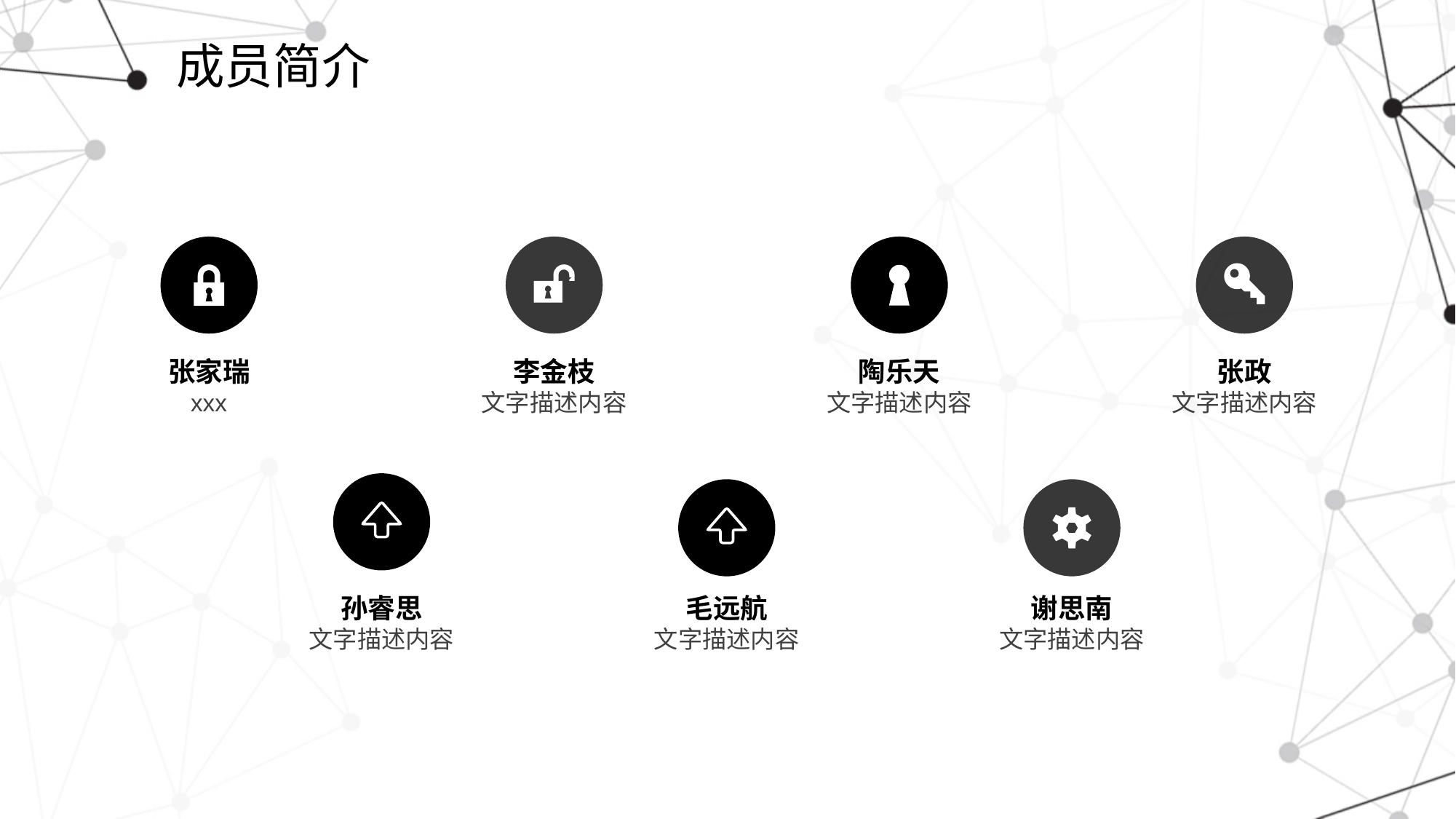

# 成员简介

张家瑞
李金枝
陶乐天
张政
xxx
文字描述内容
文字描述内容
文字描述内容

孙睿思
毛远航
谢思南
文字描述内容
文字描述内容
文字描述内容